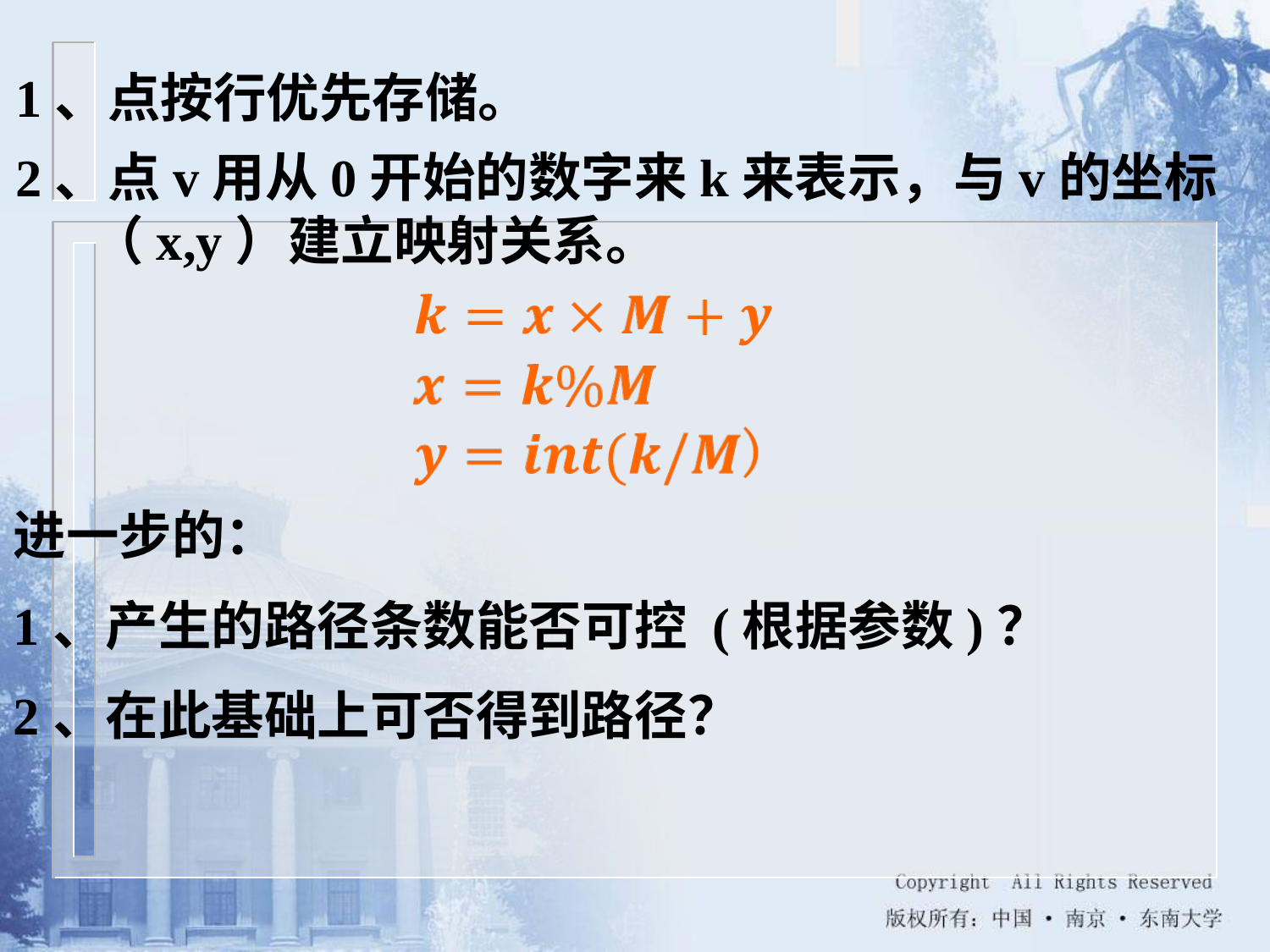

1、点按行优先存储。
2、点v用从0开始的数字来k来表示，与v的坐标（x,y）建立映射关系。

进一步的：
1、产生的路径条数能否可控 (根据参数)？
2、在此基础上可否得到路径？